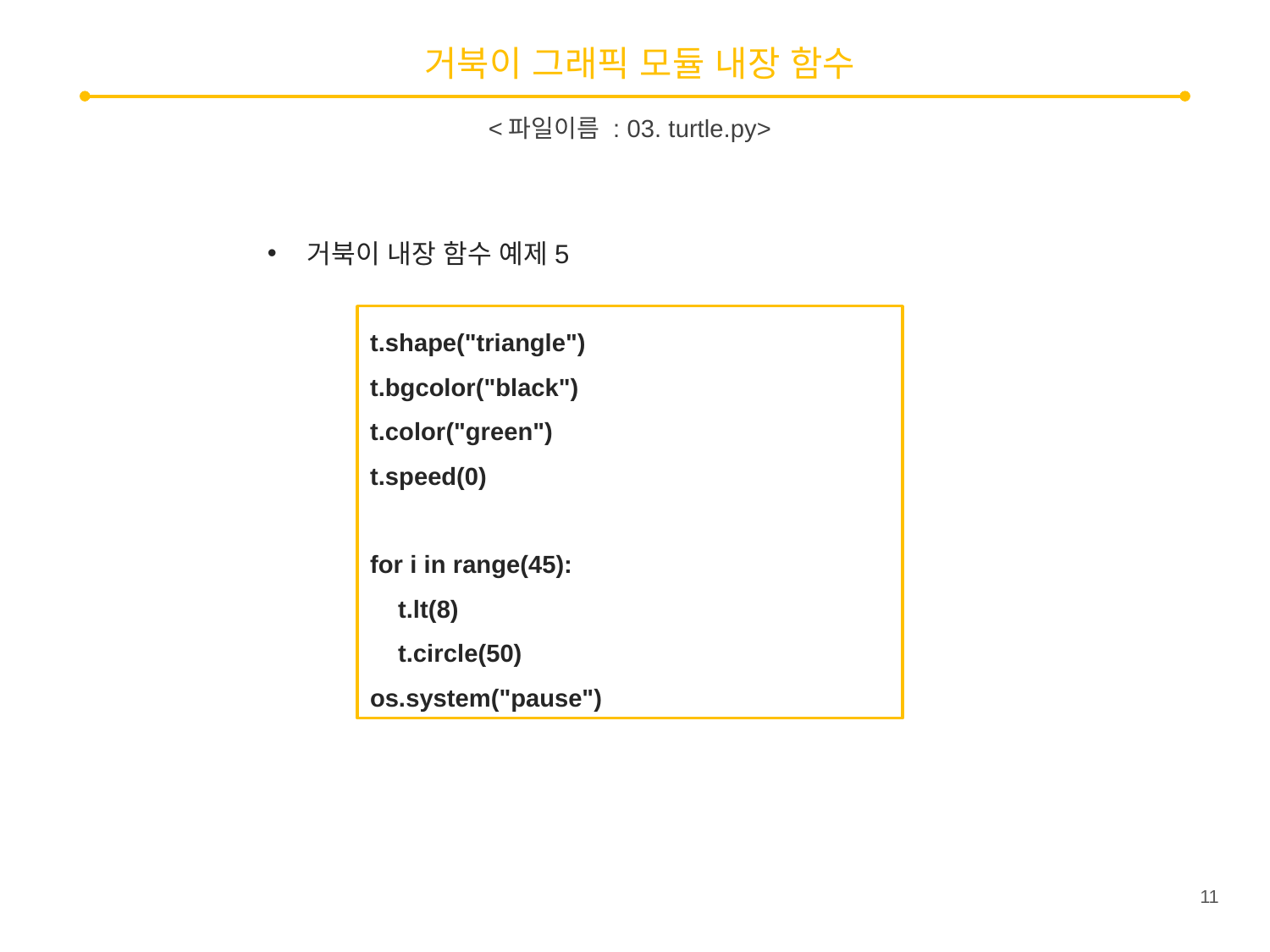

# 거북이 그래픽 모듈 내장 함수
<파일이름 : 03. turtle.py>
거북이 내장 함수 예제5
t.shape("triangle")
t.bgcolor("black")
t.color("green")
t.speed(0)

for i in range(45):
    t.lt(8)
    t.circle(50)
os.system("pause")